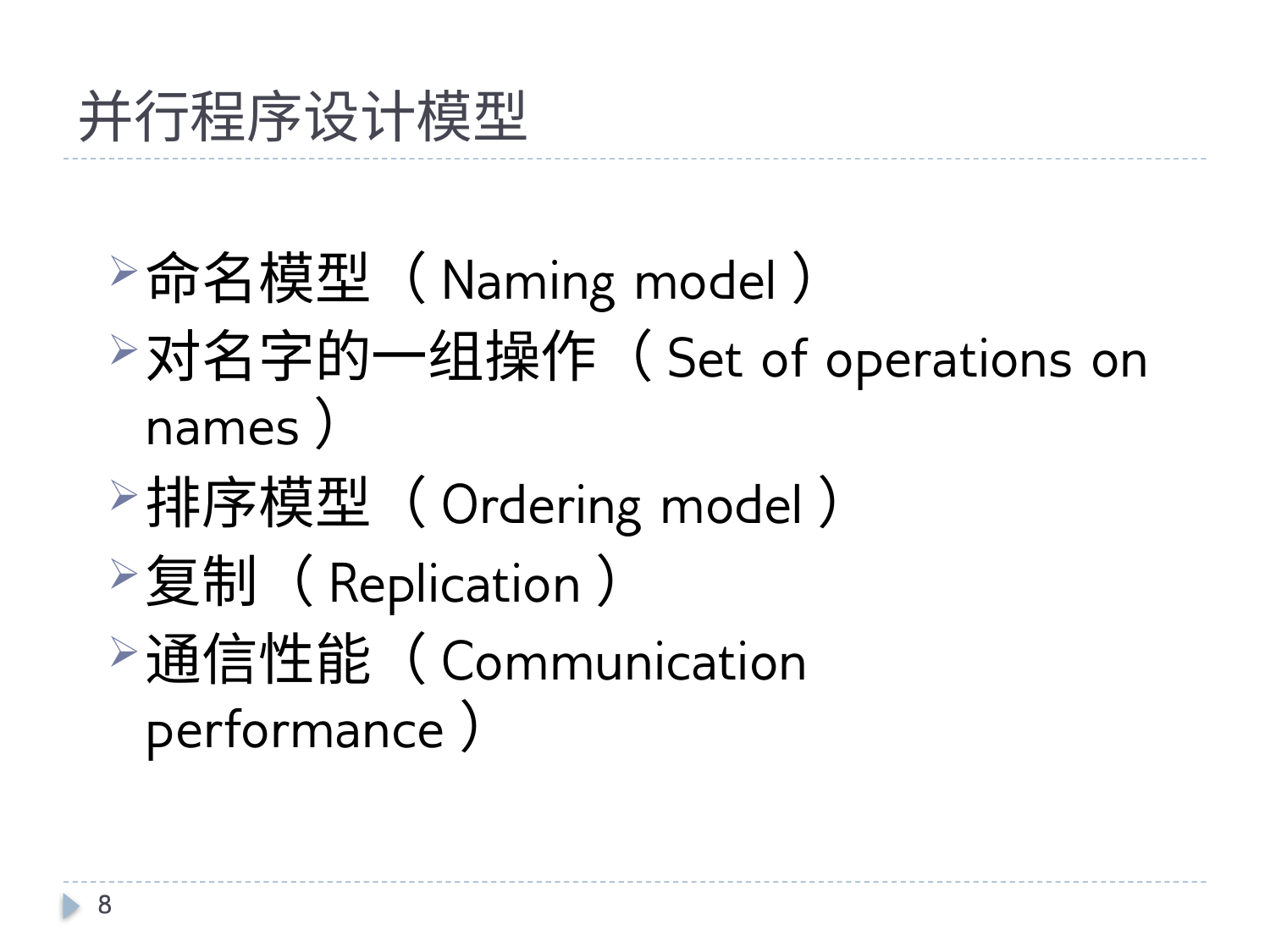

# 并行程序设计模型
命名模型（Naming model）
对名字的一组操作（Set of operations on names）
排序模型（Ordering model）
复制（Replication）
通信性能（Communication performance）
8